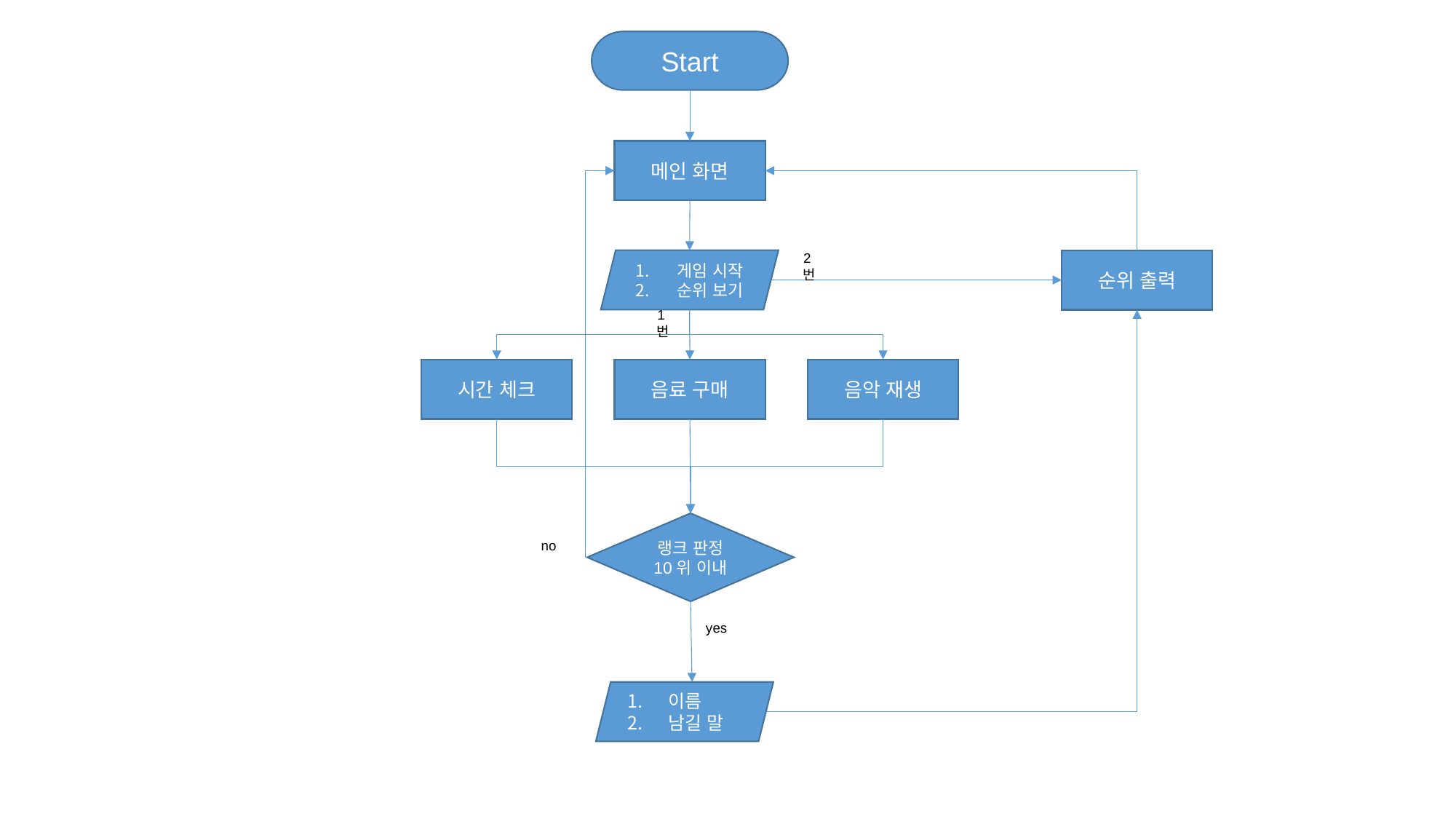

Start
메인 화면
게임 시작
순위 보기
순위 출력
2번
1번
시간 체크
음료 구매
음악 재생
랭크 판정
10위 이내
no
yes
이름
남길 말